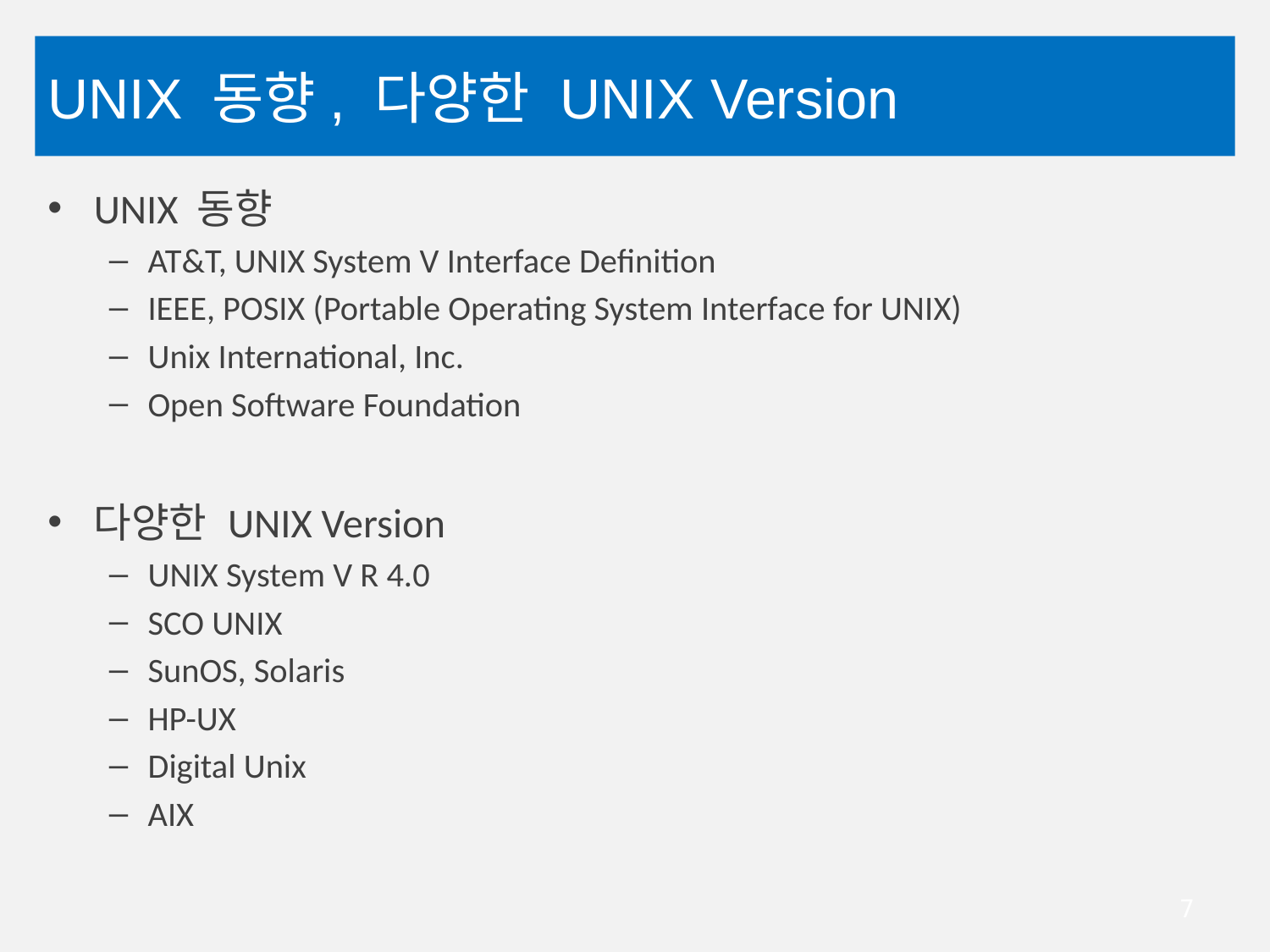

# UNIX 동향, 다양한 UNIX Version
UNIX 동향
AT&T, UNIX System V Interface Definition
IEEE, POSIX (Portable Operating System Interface for UNIX)
Unix International, Inc.
Open Software Foundation

다양한 UNIX Version
UNIX System V R 4.0
SCO UNIX
SunOS, Solaris
HP-UX
Digital Unix
AIX
7